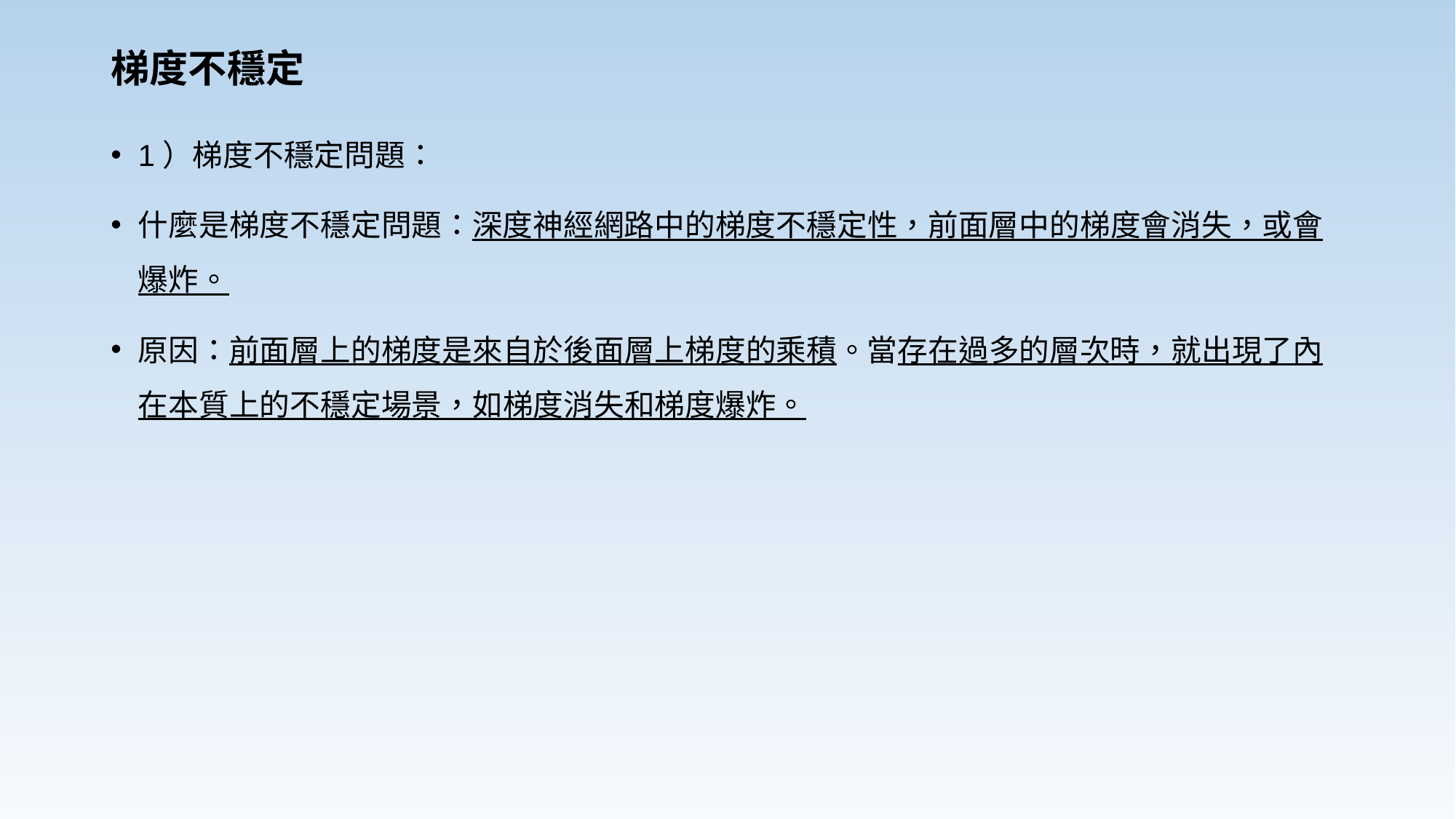

# 梯度不穩定
1）梯度不穩定問題：
什麼是梯度不穩定問題：深度神經網路中的梯度不穩定性，前面層中的梯度會消失，或會爆炸。
原因：前面層上的梯度是來自於後面層上梯度的乘積。當存在過多的層次時，就出現了內在本質上的不穩定場景，如梯度消失和梯度爆炸。